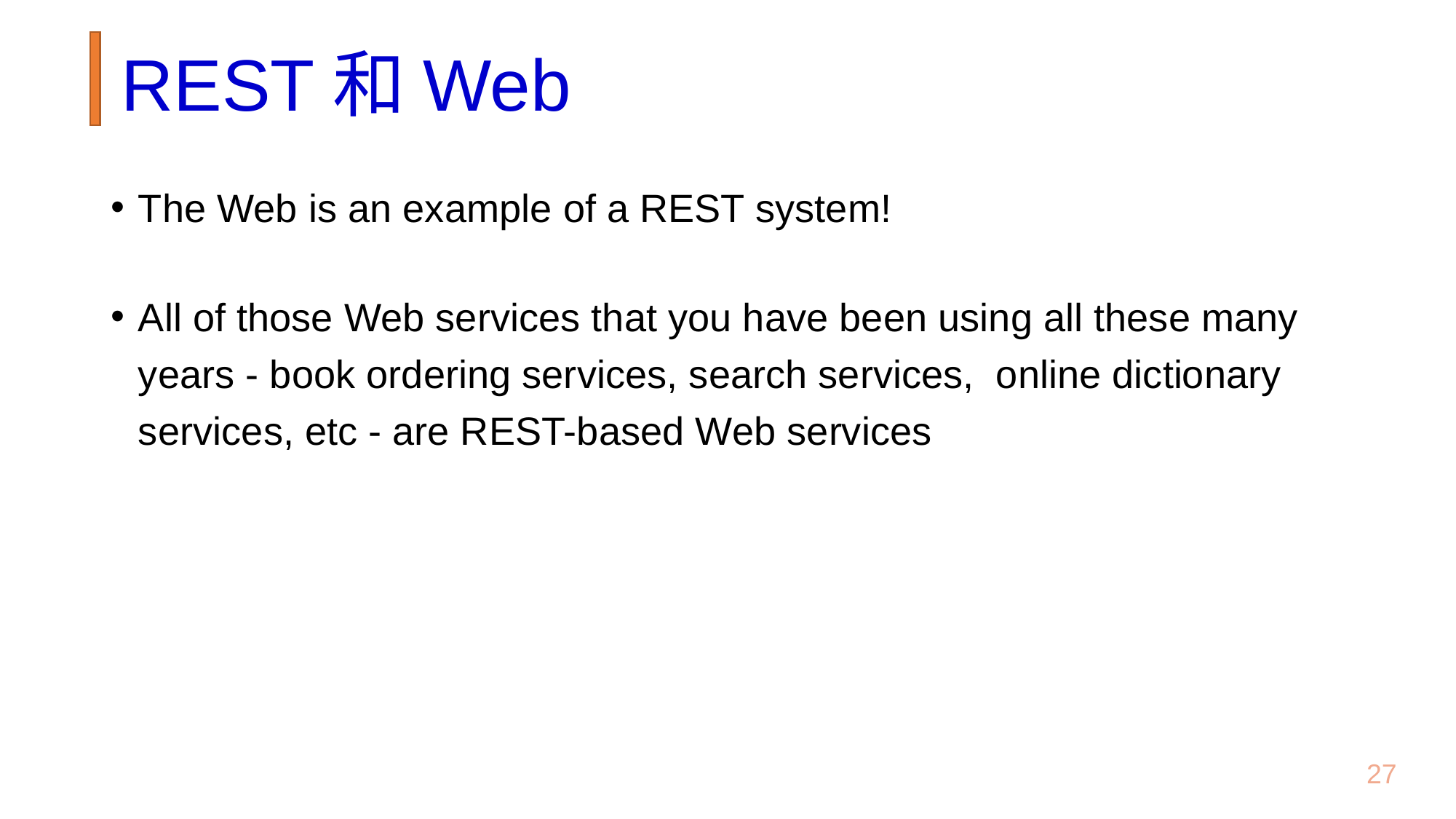

# REST和Web
The Web is an example of a REST system!

All of those Web services that you have been using all these many years - book ordering services, search services,  online dictionary services, etc - are REST-based Web services
27